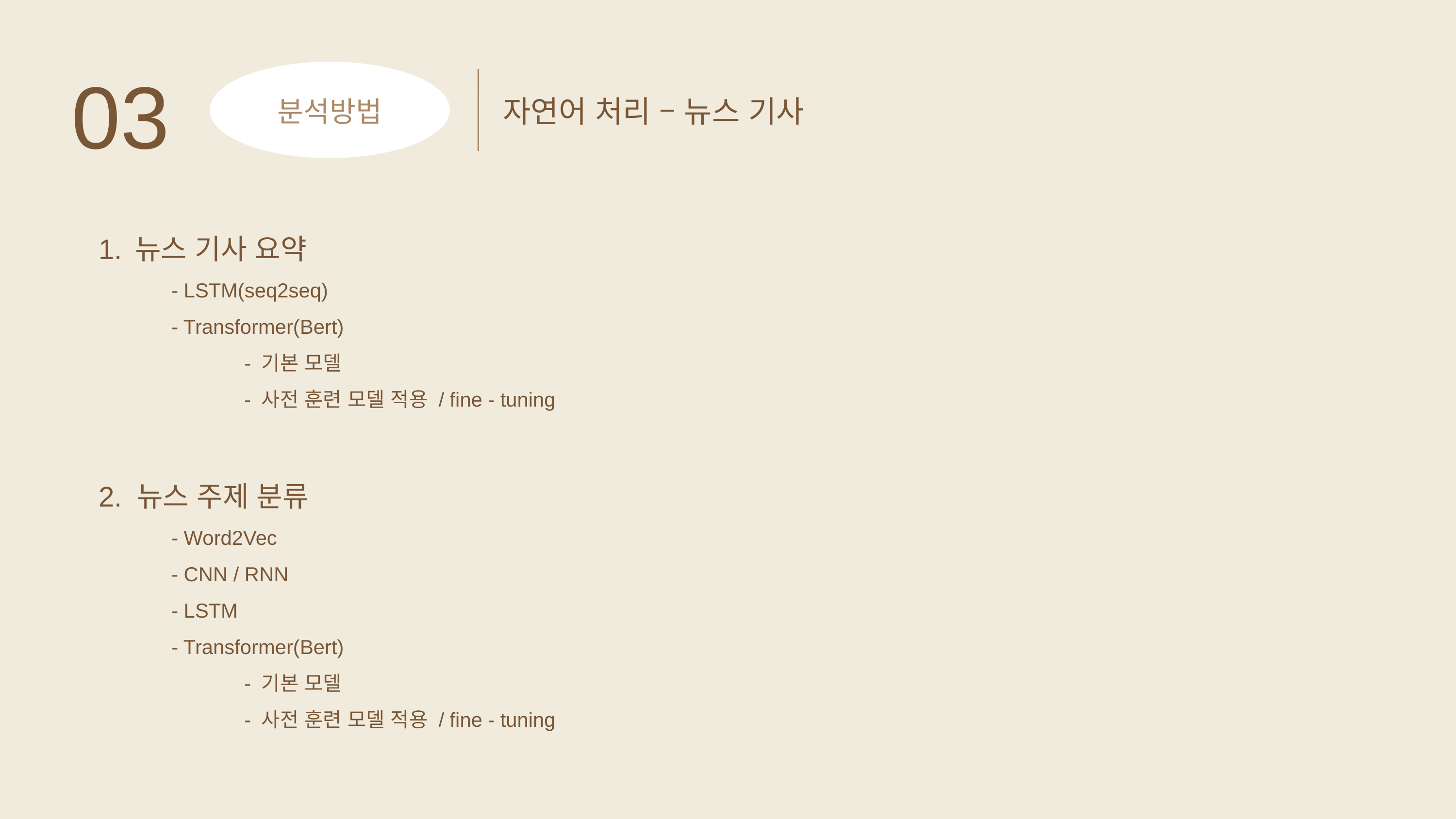

03

자연어 처리 – 뉴스 기사
분석방법
뉴스 기사 요약
	- LSTM(seq2seq)
	- Transformer(Bert)
		- 기본 모델
		- 사전 훈련 모델 적용 / fine - tuning

2. 뉴스 주제 분류
	- Word2Vec
	- CNN / RNN
	- LSTM
	- Transformer(Bert)
		- 기본 모델
		- 사전 훈련 모델 적용 / fine - tuning